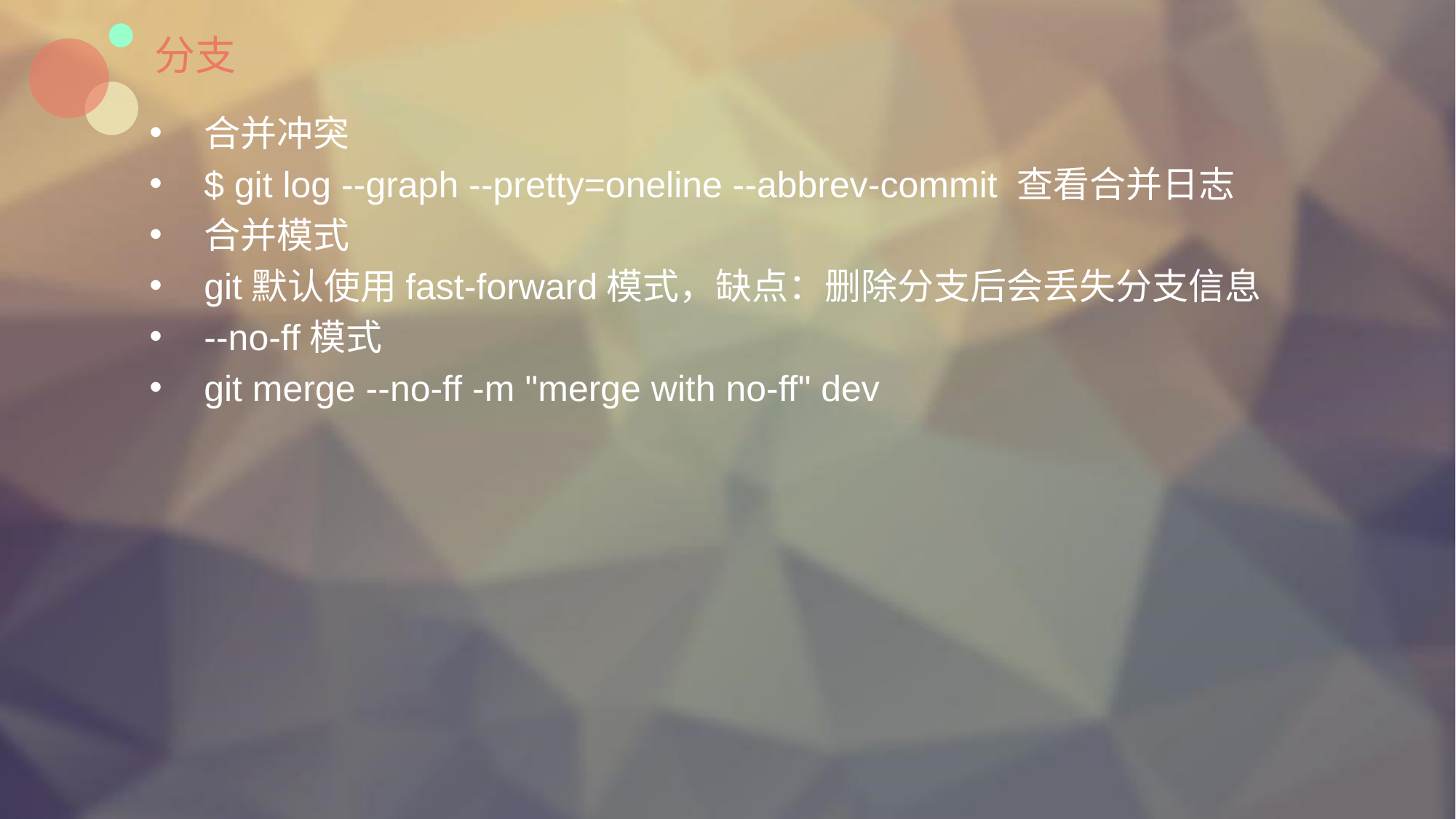

# 分支
合并冲突
$ git log --graph --pretty=oneline --abbrev-commit 查看合并日志
合并模式
git默认使用fast-forward模式，缺点：删除分支后会丢失分支信息
--no-ff模式
git merge --no-ff -m "merge with no-ff" dev